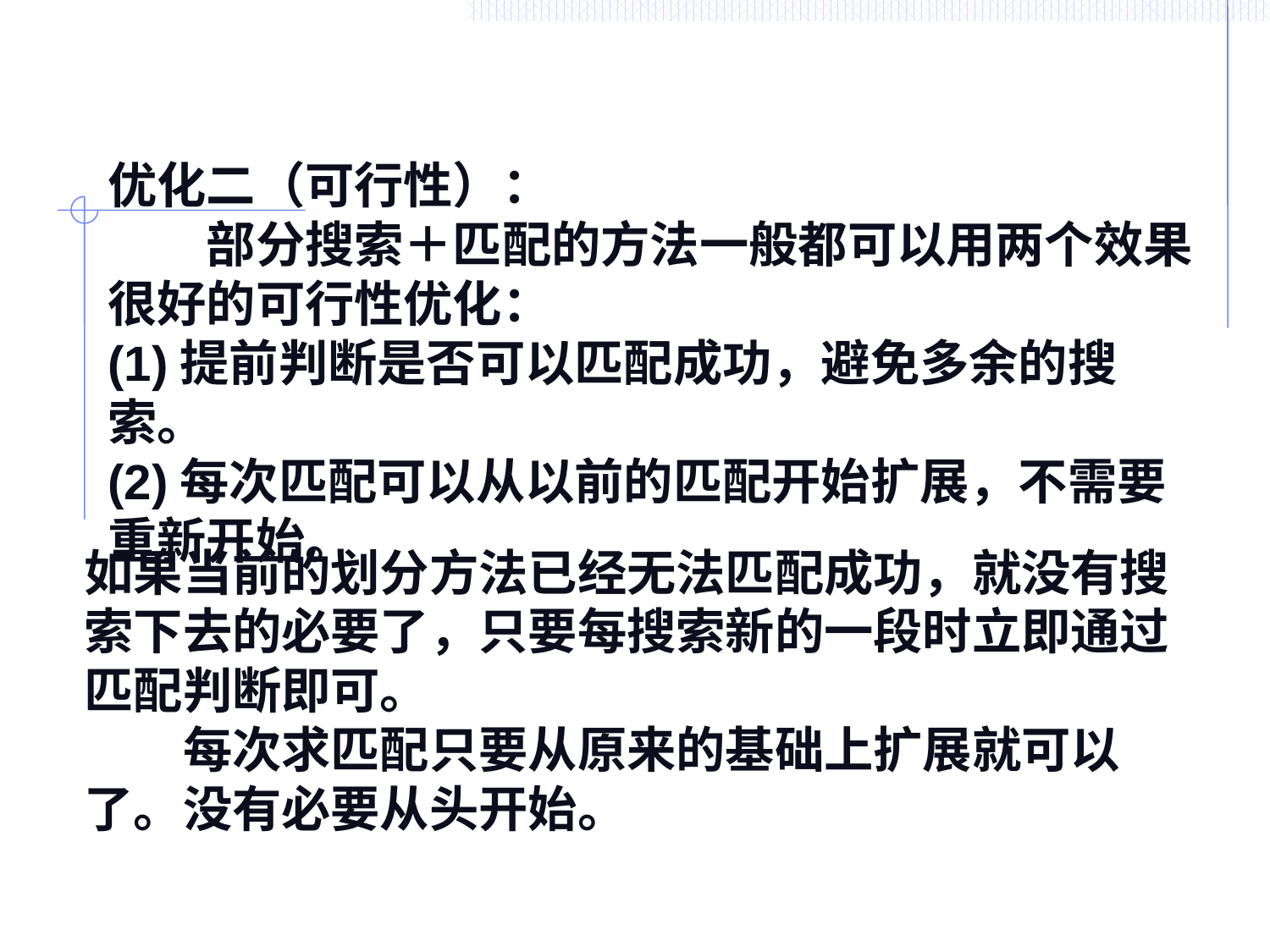

优化二（可行性）：
　　部分搜索＋匹配的方法一般都可以用两个效果很好的可行性优化：
(1)提前判断是否可以匹配成功，避免多余的搜索。
(2)每次匹配可以从以前的匹配开始扩展，不需要重新开始。
如果当前的划分方法已经无法匹配成功，就没有搜索下去的必要了，只要每搜索新的一段时立即通过匹配判断即可。
　　每次求匹配只要从原来的基础上扩展就可以了。没有必要从头开始。